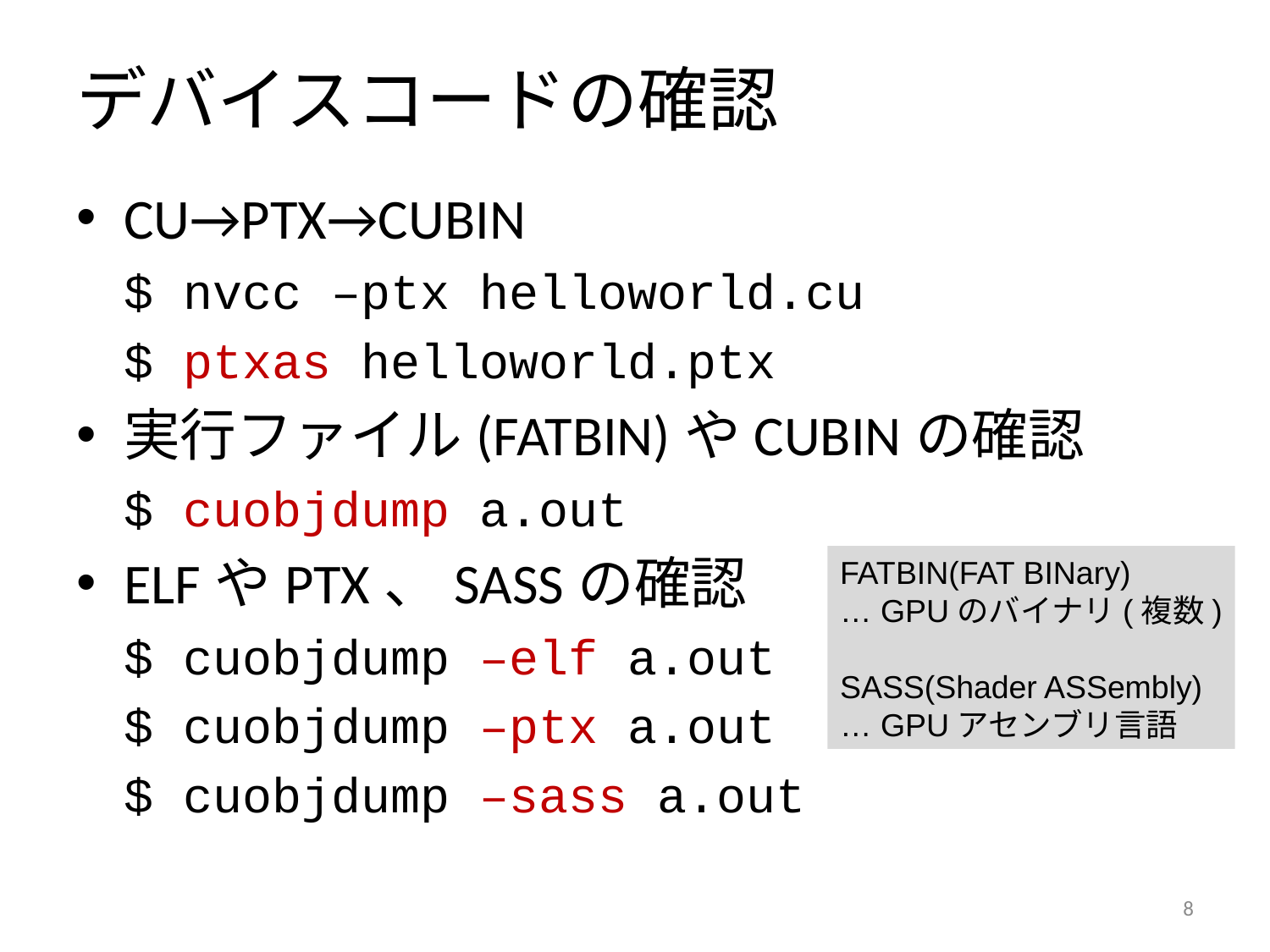

# デバイスコードの確認
CU→PTX→CUBIN
	$ nvcc –ptx helloworld.cu
	$ ptxas helloworld.ptx
実行ファイル(FATBIN)やCUBINの確認
	$ cuobjdump a.out
ELFやPTX、SASSの確認
	$ cuobjdump –elf a.out
	$ cuobjdump –ptx a.out
	$ cuobjdump –sass a.out
FATBIN(FAT BINary)
… GPUのバイナリ(複数)

SASS(Shader ASSembly)
… GPUアセンブリ言語
8